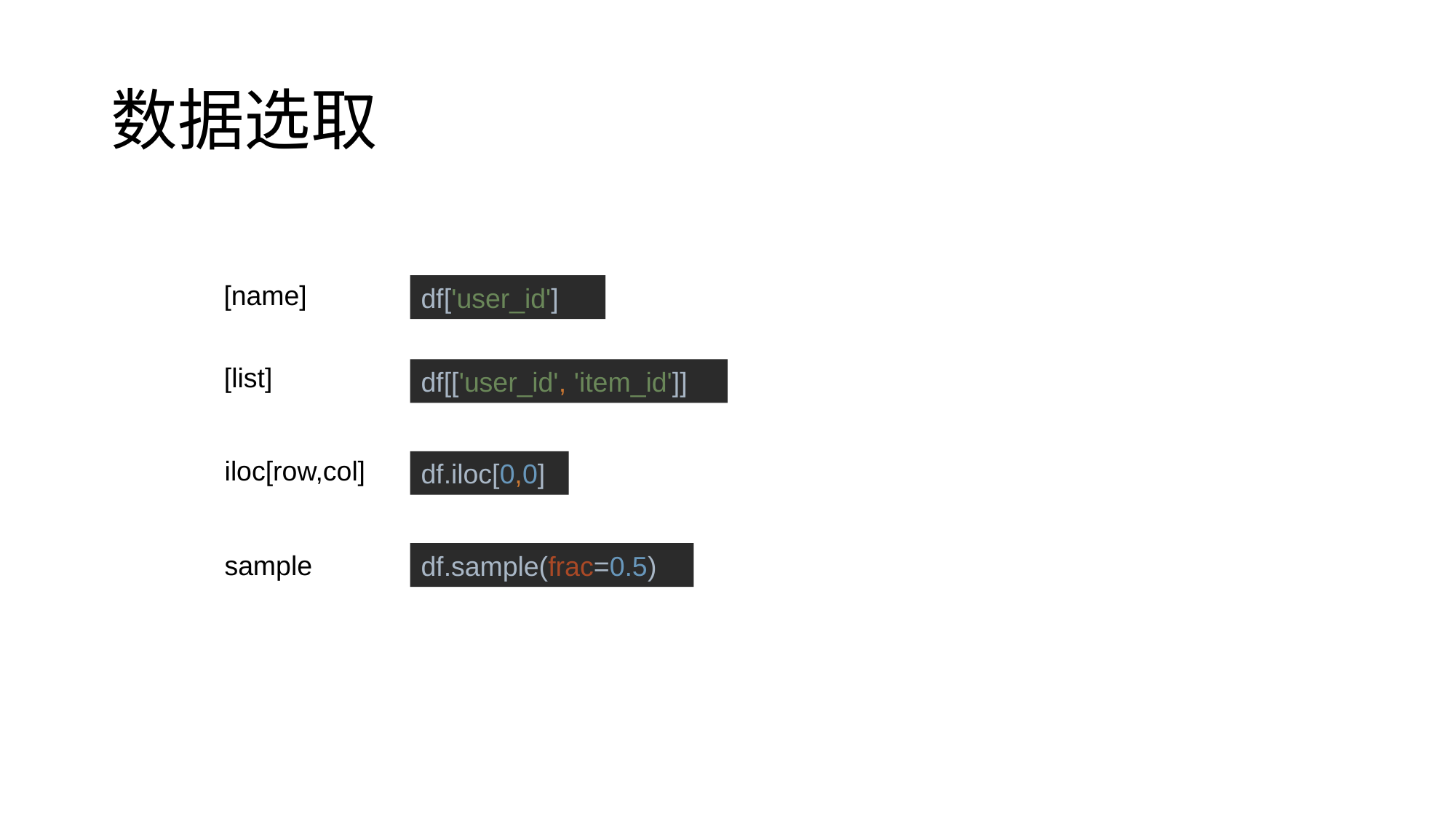

# 数据选取
[name]
df['user_id']
[list]
df[['user_id', 'item_id']]
iloc[row,col]
df.iloc[0,0]
sample
df.sample(frac=0.5)